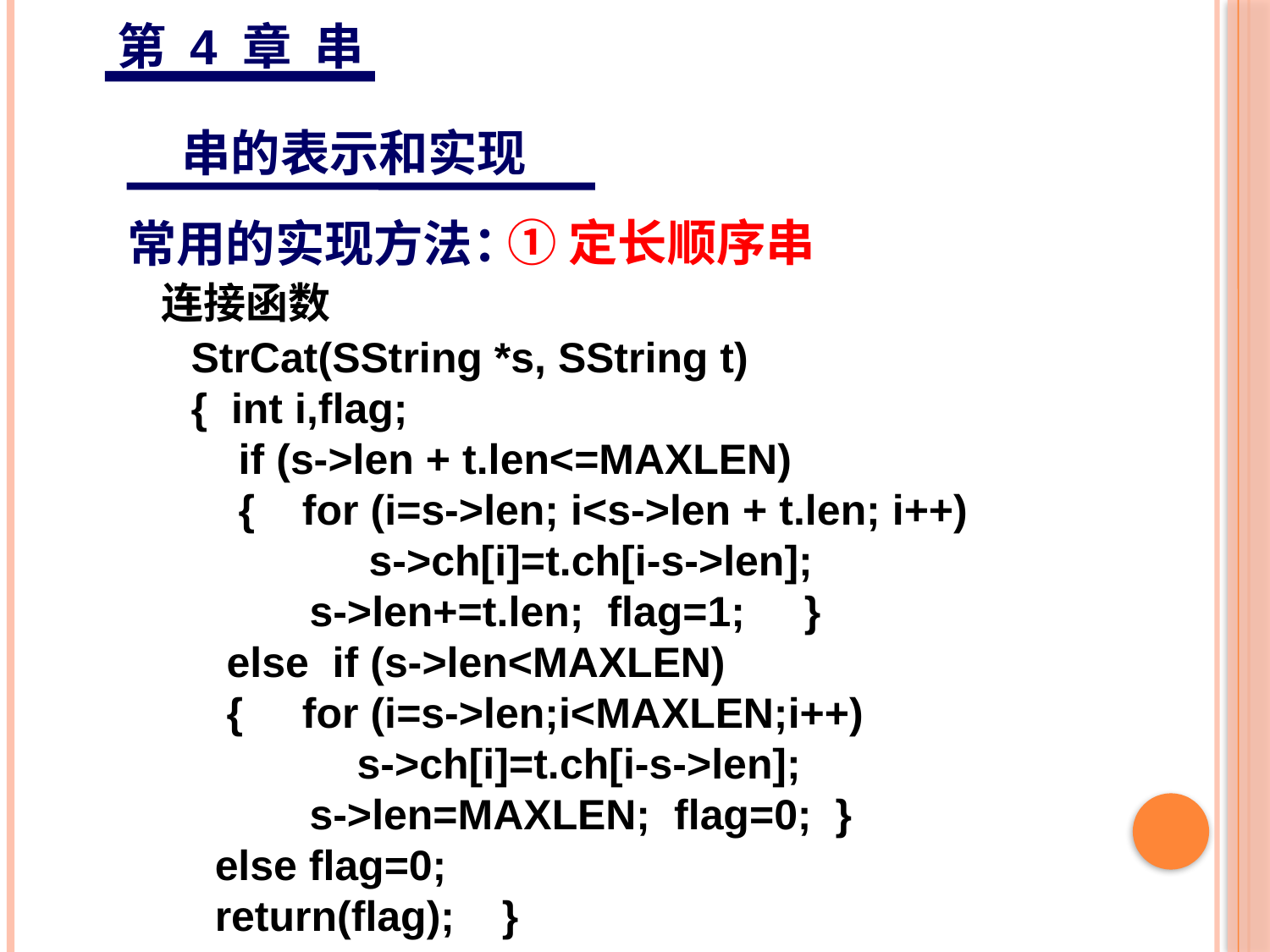

第 4 章  串

  串的表示和实现

①定长顺序串
常用的实现方法：
连接函数
StrCat(SString *s, SString t)
{  int i,flag;
    if (s->len + t.len<=MAXLEN)
    {    for (i=s->len; i<s->len + t.len; i++)
               s->ch[i]=t.ch[i-s->len];
          s->len+=t.len;  flag=1;     }
   else  if (s->len<MAXLEN)
   {     for (i=s->len;i<MAXLEN;i++)
              s->ch[i]=t.ch[i-s->len];
          s->len=MAXLEN;  flag=0;  }
  else flag=0;
  return(flag);    }